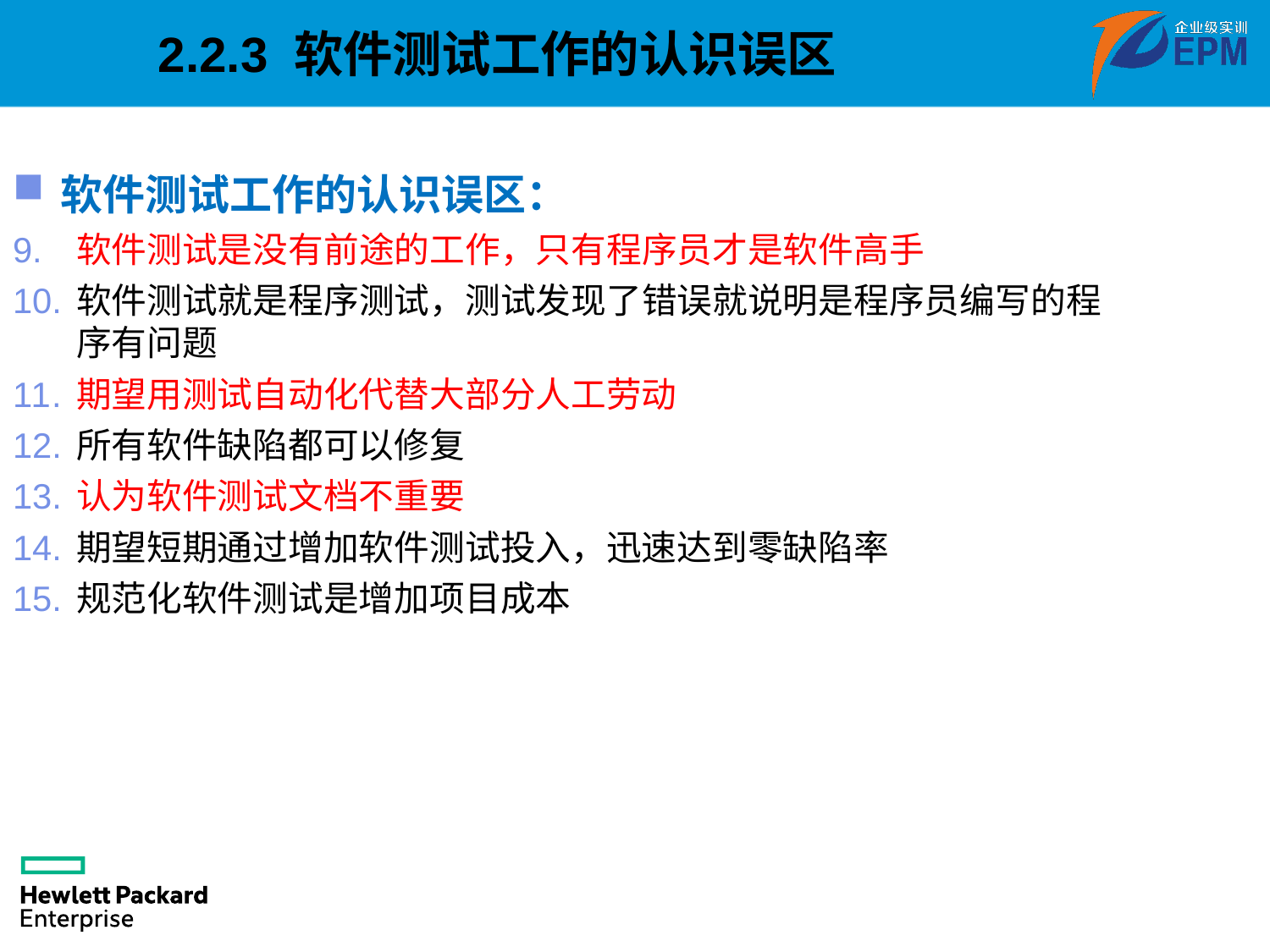

2.2.3 软件测试工作的认识误区
软件测试工作的认识误区：
软件测试是没有前途的工作，只有程序员才是软件高手
软件测试就是程序测试，测试发现了错误就说明是程序员编写的程序有问题
期望用测试自动化代替大部分人工劳动
所有软件缺陷都可以修复
认为软件测试文档不重要
期望短期通过增加软件测试投入，迅速达到零缺陷率
规范化软件测试是增加项目成本